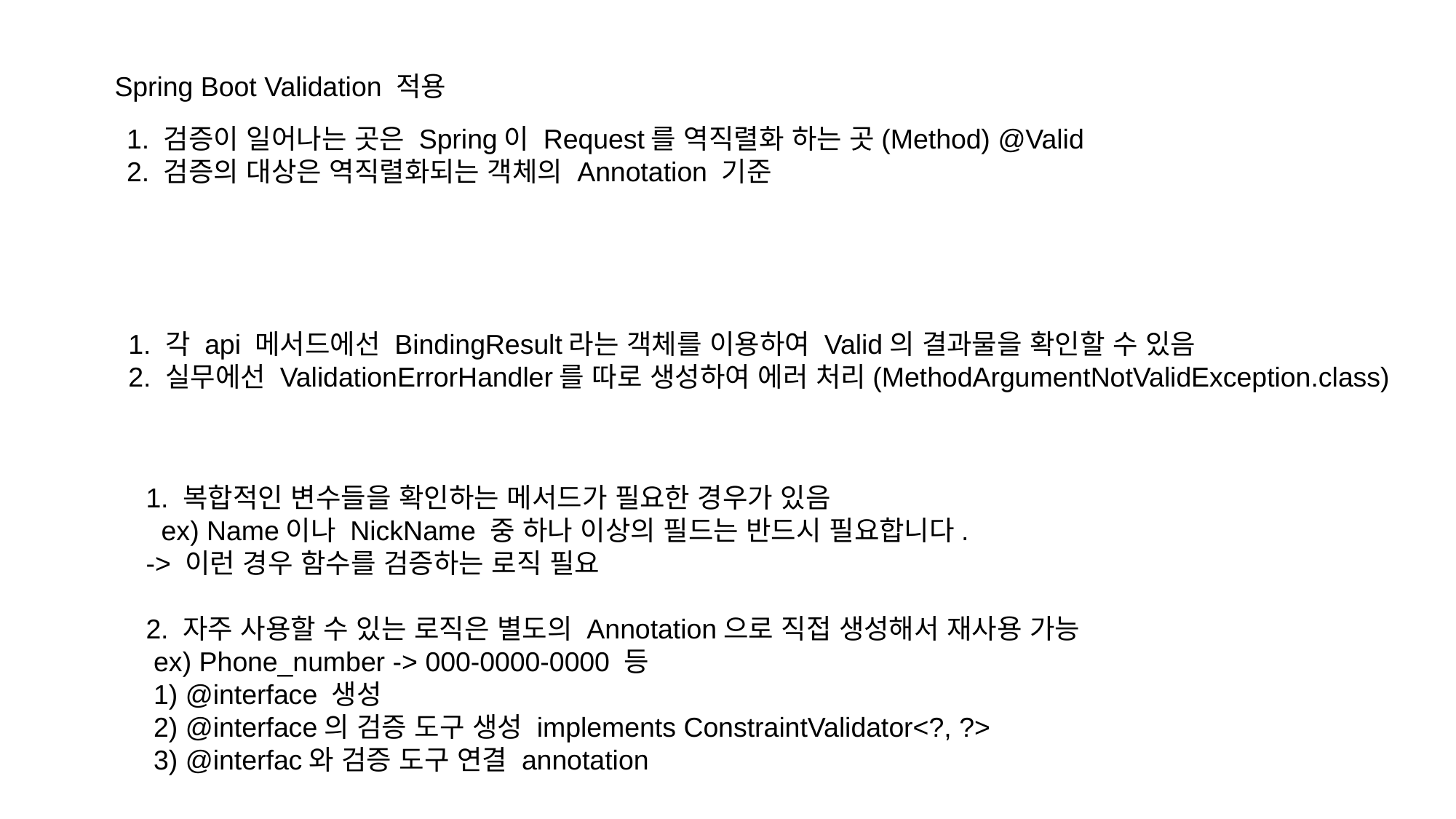

Spring Boot Validation 적용
1. 검증이 일어나는 곳은 Spring이 Request를 역직렬화 하는 곳(Method) @Valid
2. 검증의 대상은 역직렬화되는 객체의 Annotation 기준
1. 각 api 메서드에선 BindingResult라는 객체를 이용하여 Valid의 결과물을 확인할 수 있음
2. 실무에선 ValidationErrorHandler를 따로 생성하여 에러 처리(MethodArgumentNotValidException.class)
1. 복합적인 변수들을 확인하는 메서드가 필요한 경우가 있음
  ex) Name이나 NickName 중 하나 이상의 필드는 반드시 필요합니다.
-> 이런 경우 함수를 검증하는 로직 필요

2. 자주 사용할 수 있는 로직은 별도의 Annotation으로 직접 생성해서 재사용 가능
 ex) Phone_number -> 000-0000-0000 등
 1) @interface 생성
 2) @interface의 검증 도구 생성 implements ConstraintValidator<?, ?>
 3) @interfac와 검증 도구 연결 annotation